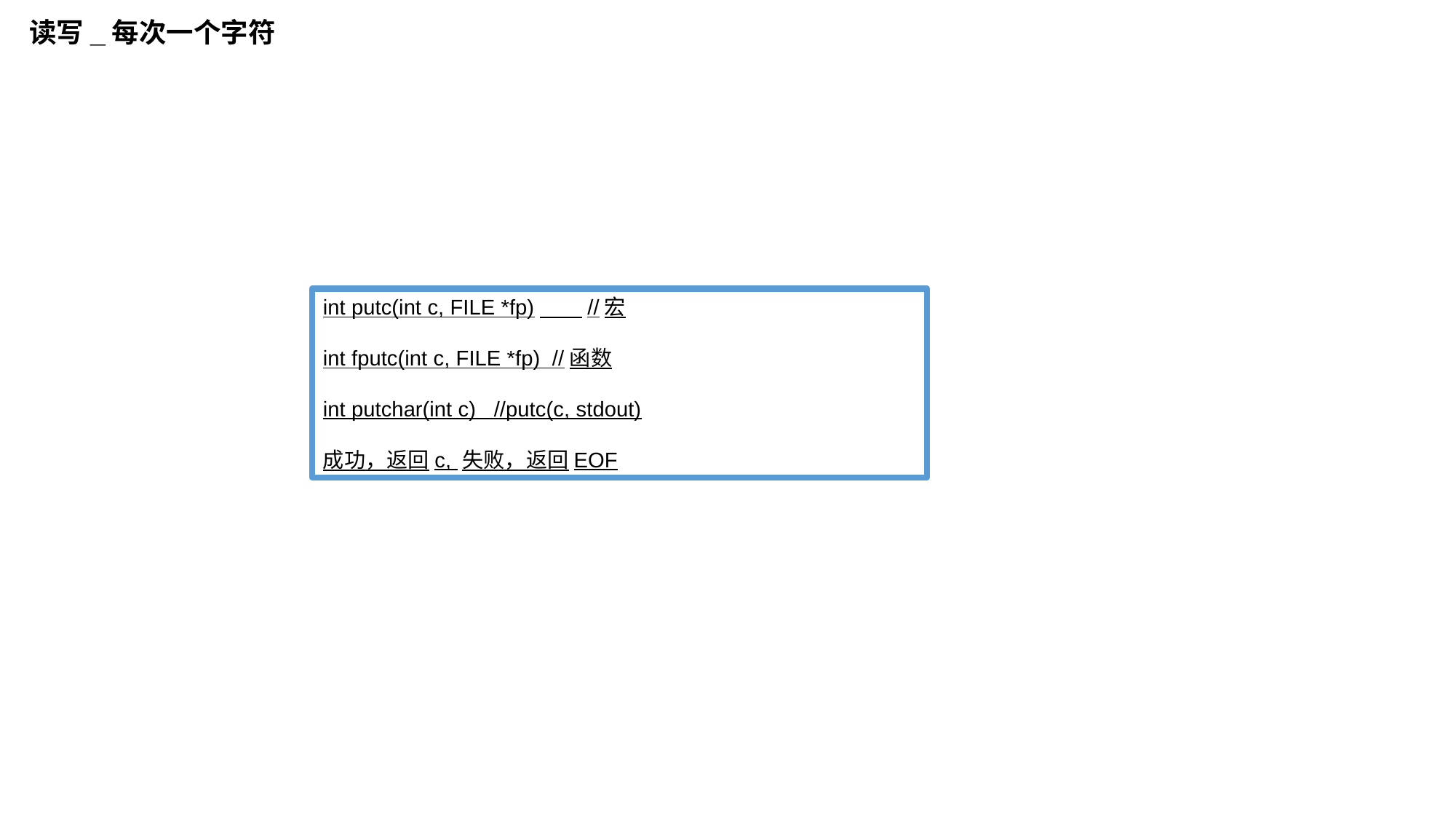

读写_每次一个字符
int putc(int c, FILE *fp)　　//宏

int fputc(int c, FILE *fp)  //函数

int putchar(int c)   //putc(c, stdout)

成功，返回c, 失败，返回EOF